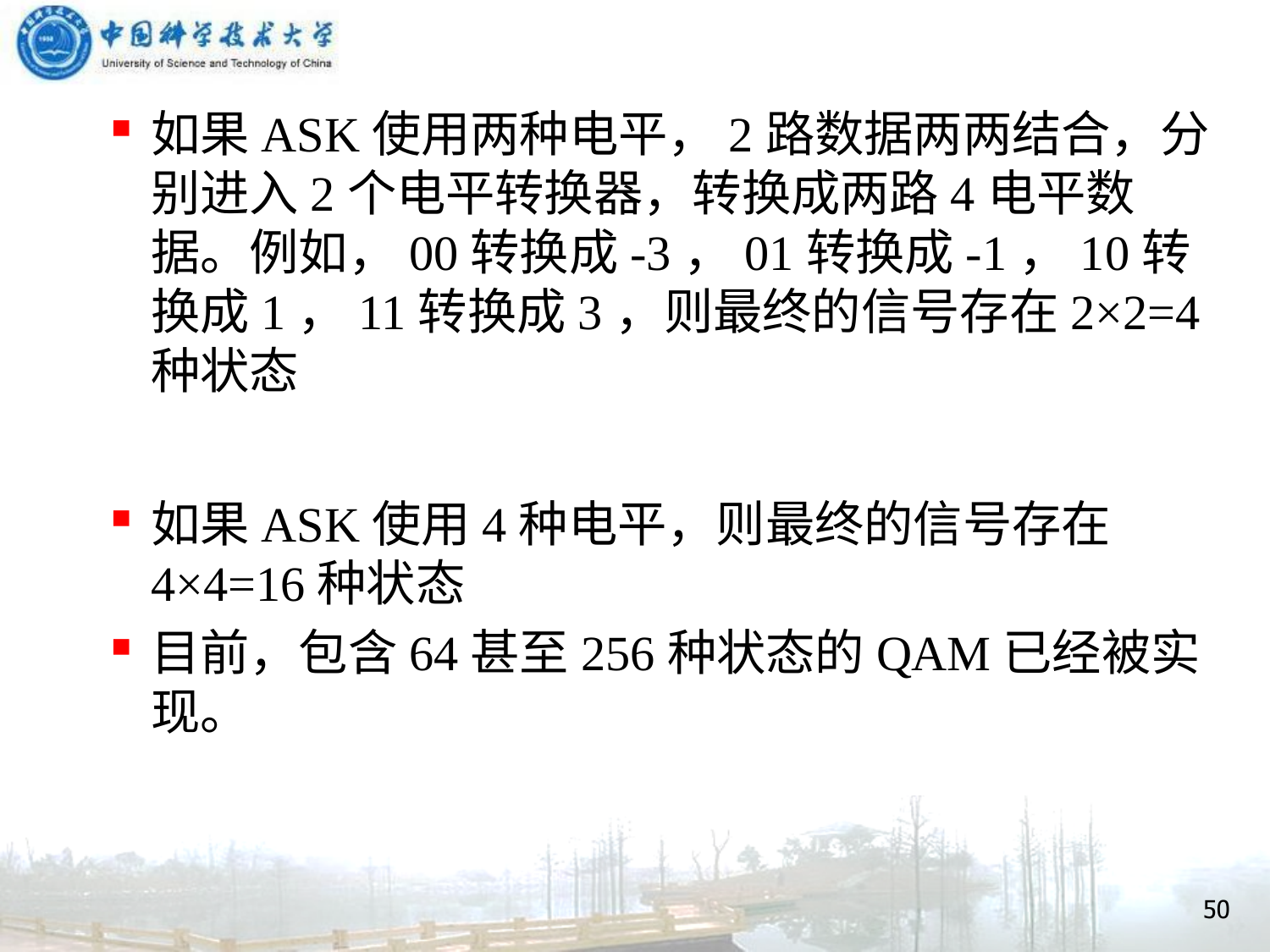

如果ASK使用两种电平，2路数据两两结合，分别进入2个电平转换器，转换成两路4电平数据。例如，00转换成-3，01转换成-1，10转换成1，11转换成3，则最终的信号存在2×2=4种状态

如果ASK使用4种电平，则最终的信号存在4×4=16种状态
目前，包含64甚至256种状态的QAM已经被实现。

50